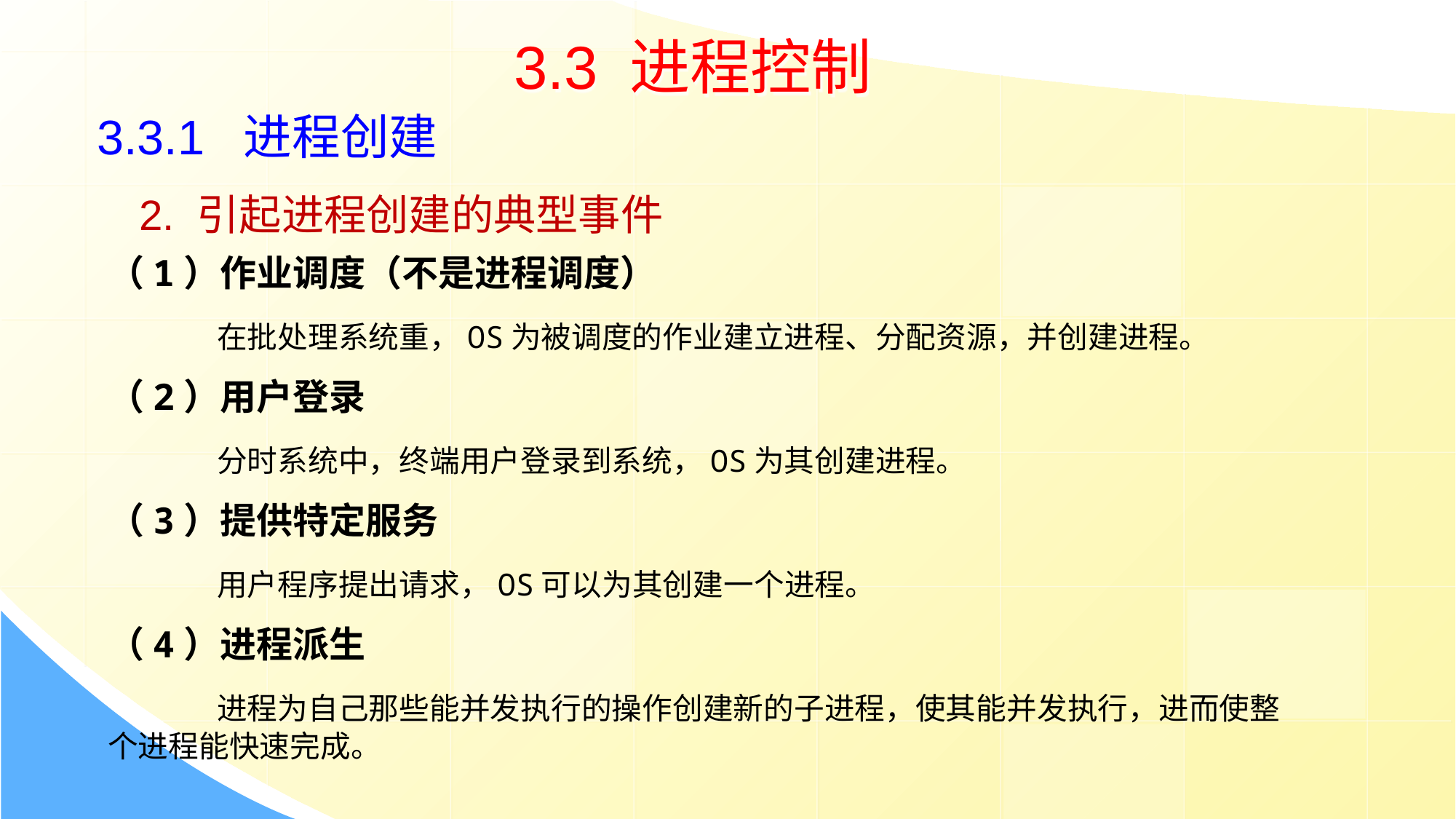

3.3 进程控制
3.3.1  进程创建
    2. 引起进程创建的典型事件
（1）作业调度（不是进程调度）
	在批处理系统重，OS为被调度的作业建立进程、分配资源，并创建进程。
（2）用户登录
	分时系统中，终端用户登录到系统，OS为其创建进程。
（3）提供特定服务
	用户程序提出请求，OS可以为其创建一个进程。
（4）进程派生
	进程为自己那些能并发执行的操作创建新的子进程，使其能并发执行，进而使整个进程能快速完成。